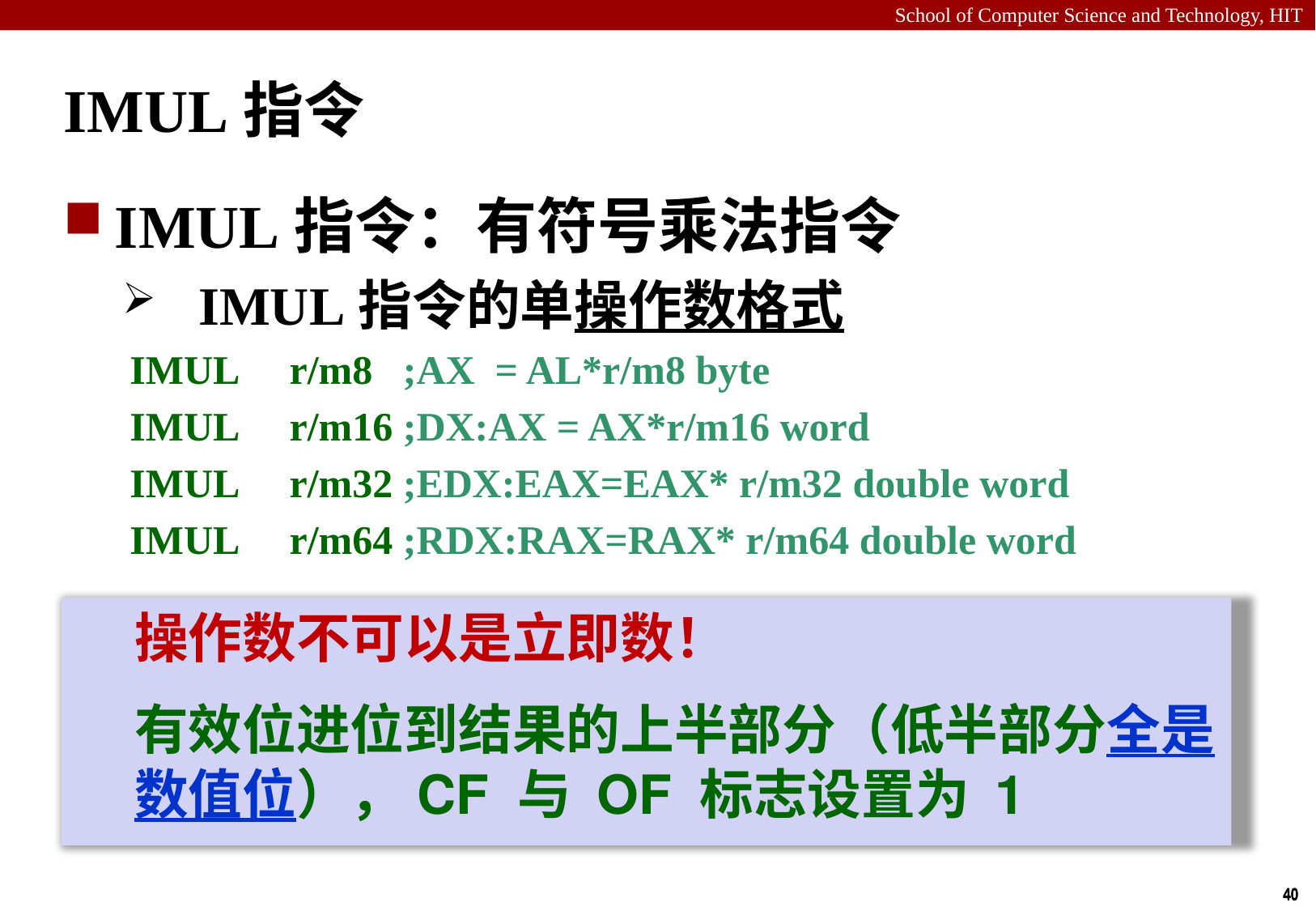

# IMUL指令
IMUL指令：有符号乘法指令
IMUL指令的单操作数格式
IMUL	r/m8   ;AX  = AL*r/m8 byte
IMUL	r/m16 ;DX:AX = AX*r/m16 word
IMUL	r/m32 ;EDX:EAX=EAX* r/m32 double word
IMUL	r/m64 ;RDX:RAX=RAX* r/m64 double word
操作数不可以是立即数！
有效位进位到结果的上半部分（低半部分全是数值位），CF 与 OF 标志设置为 1